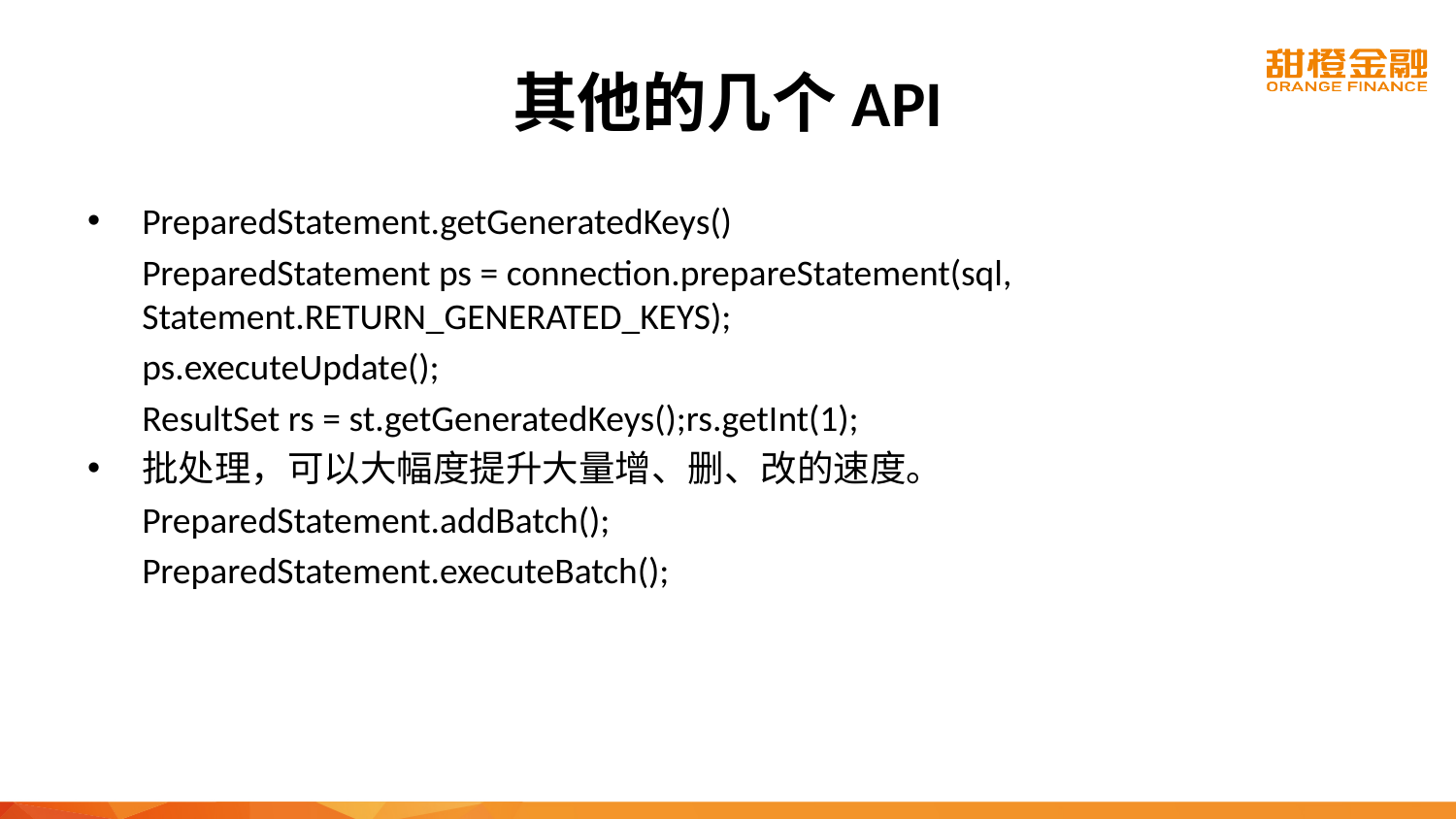

# 其他的几个API
PreparedStatement.getGeneratedKeys()
	PreparedStatement ps = connection.prepareStatement(sql, 	Statement.RETURN_GENERATED_KEYS);
	ps.executeUpdate();
	ResultSet rs = st.getGeneratedKeys();rs.getInt(1);
批处理，可以大幅度提升大量增、删、改的速度。
	PreparedStatement.addBatch();
	PreparedStatement.executeBatch();